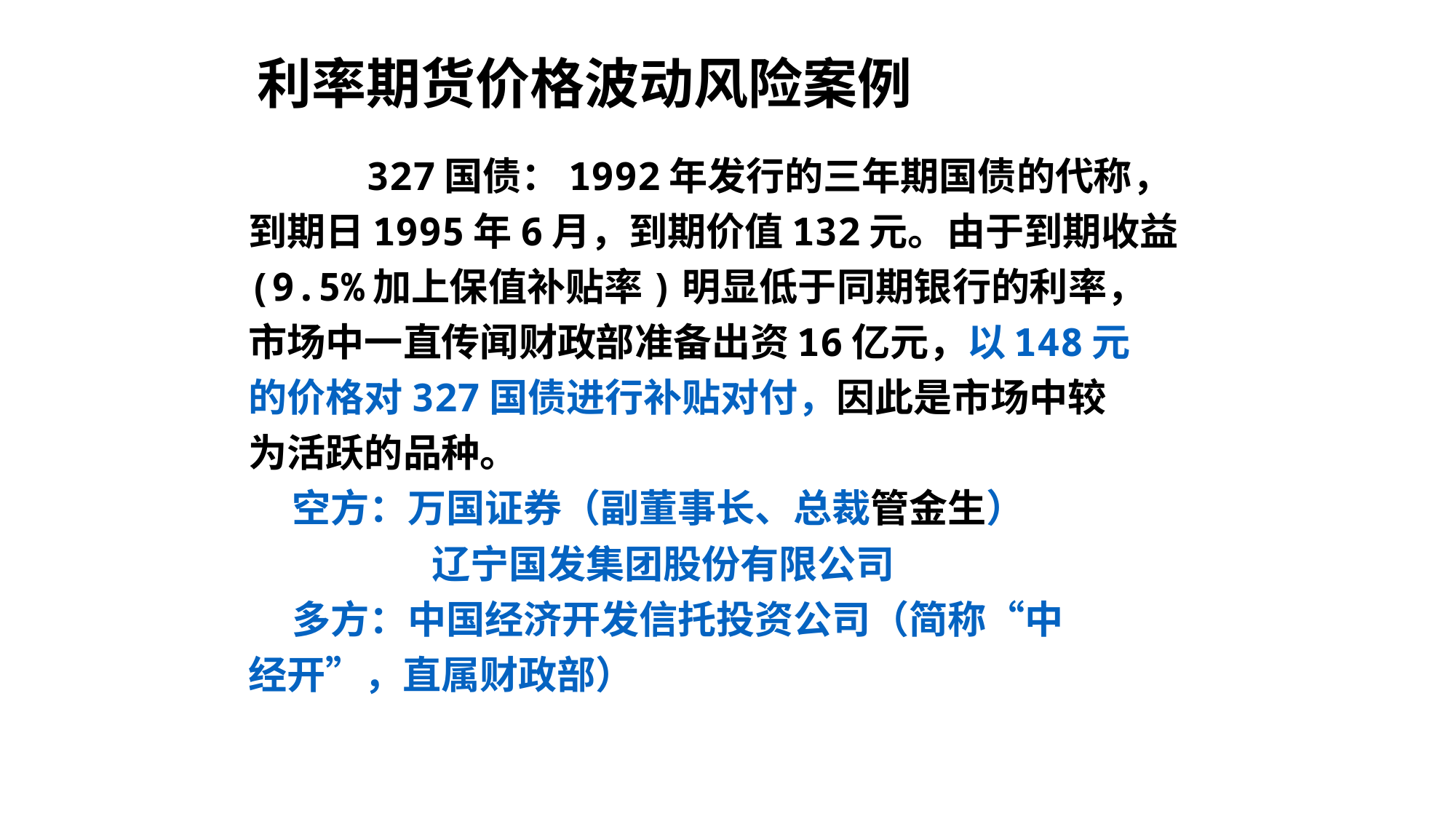

利率期货价格波动风险案例
           327国债：1992年发行的三年期国债的代称，
到期日1995年6月，到期价值132元。由于到期收益
(9.5%加上保值补贴率)明显低于同期银行的利率，
市场中一直传闻财政部准备出资16亿元，以148元
的价格对327国债进行补贴对付，因此是市场中较
为活跃的品种。
    空方：万国证券（副董事长、总裁管金生）
                    辽宁国发集团股份有限公司
    多方：中国经济开发信托投资公司（简称“中
经开”，直属财政部）